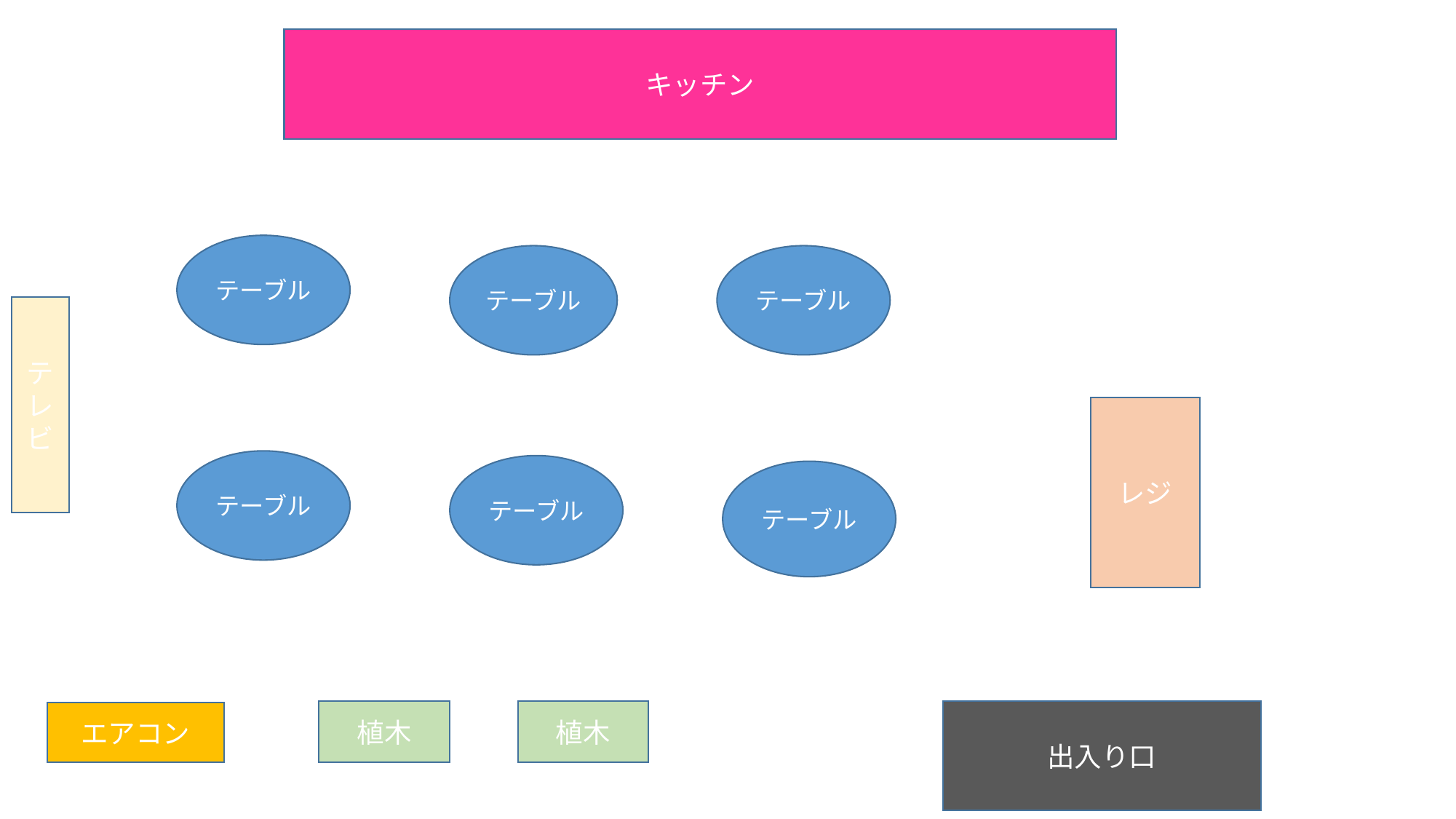

キッチン
テーブル
テーブル
テーブル
テレビ
レジ
テーブル
テーブル
テーブル
植木
植木
出入り口
エアコン